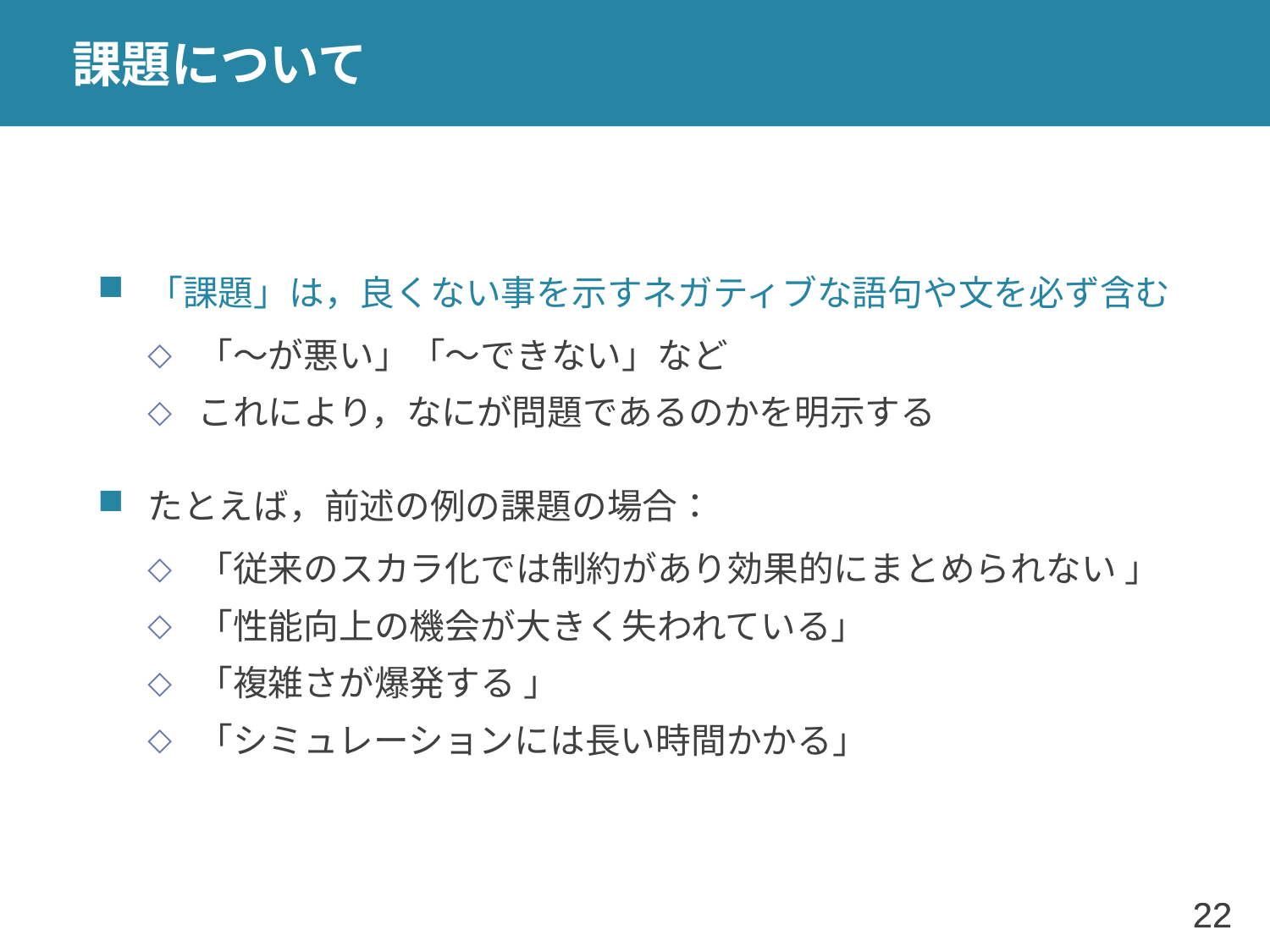

# 課題について
「課題」は，良くない事を示すネガティブな語句や文を必ず含む
「～が悪い」「～できない」など
これにより，なにが問題であるのかを明示する
たとえば，前述の例の課題の場合：
「従来のスカラ化では制約があり効果的にまとめられない 」
「性能向上の機会が大きく失われている」
「複雑さが爆発する 」
「シミュレーションには長い時間かかる」